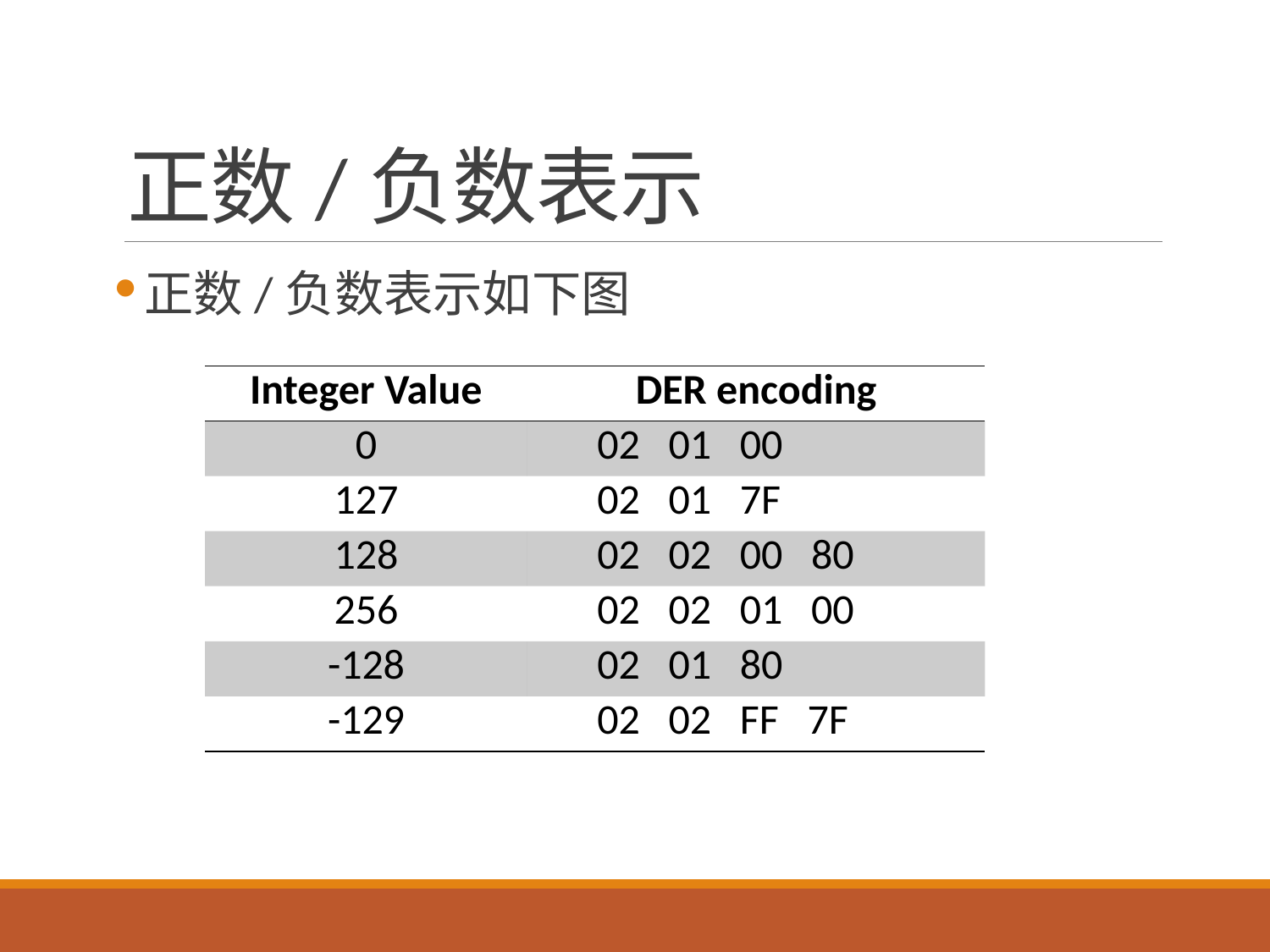

# 正数/负数表示
正数/负数表示如下图
| Integer Value | DER encoding |
| --- | --- |
| 0 | 02 01 00 |
| 127 | 02 01 7F |
| 128 | 02 02 00 80 |
| 256 | 02 02 01 00 |
| -128 | 02 01 80 |
| -129 | 02 02 FF 7F |
52